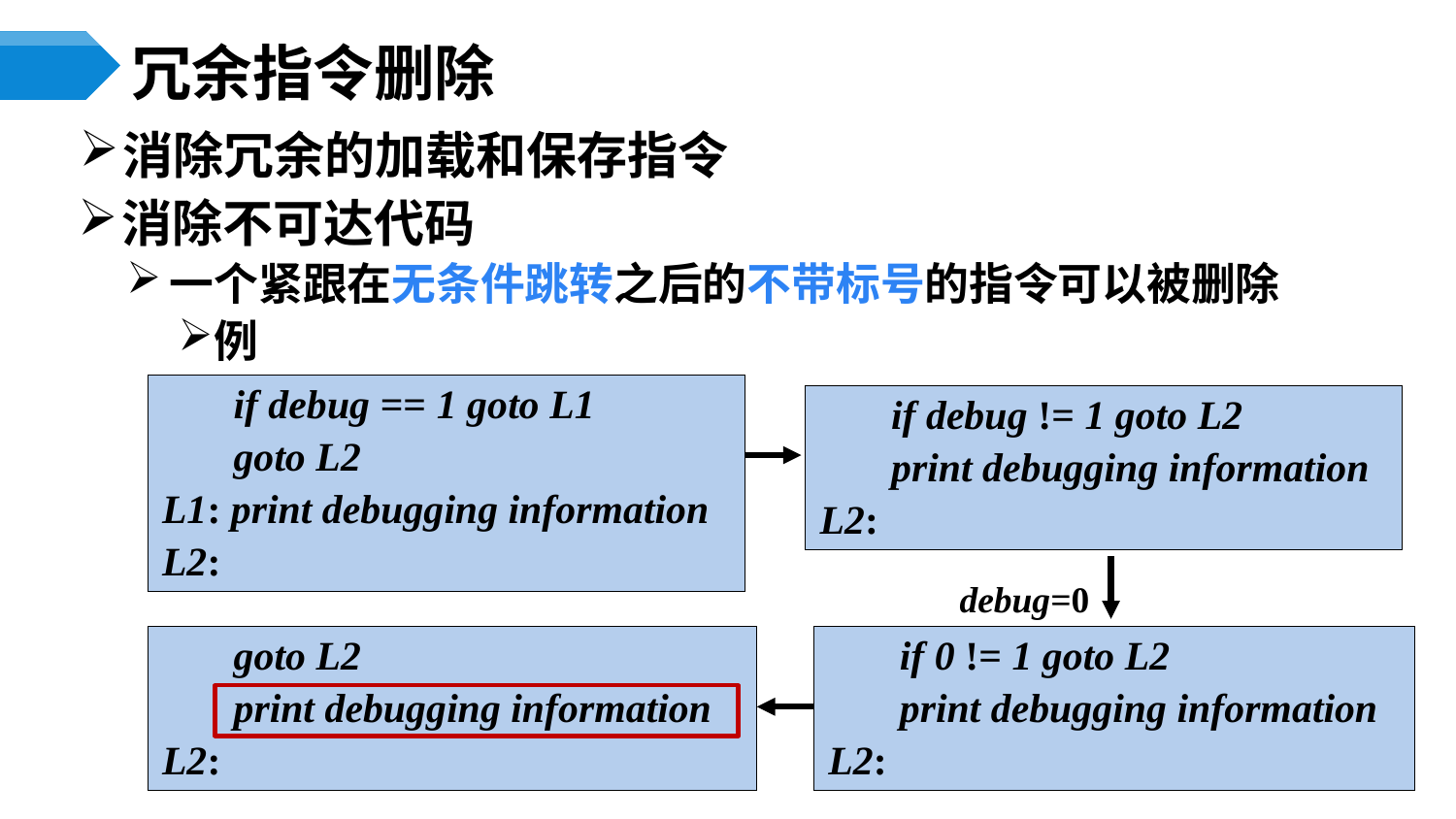

# 冗余指令删除
消除冗余的加载和保存指令

消除不可达代码
一个紧跟在无条件跳转之后的不带标号的指令可以被删除
例

       if debug == 1 goto L1
       goto L2
L1: print debugging information
L2:
       if debug != 1 goto L2
       print debugging information
L2:
debug=0
       goto L2
       print debugging information
L2:
       if 0 != 1 goto L2
       print debugging information
L2: